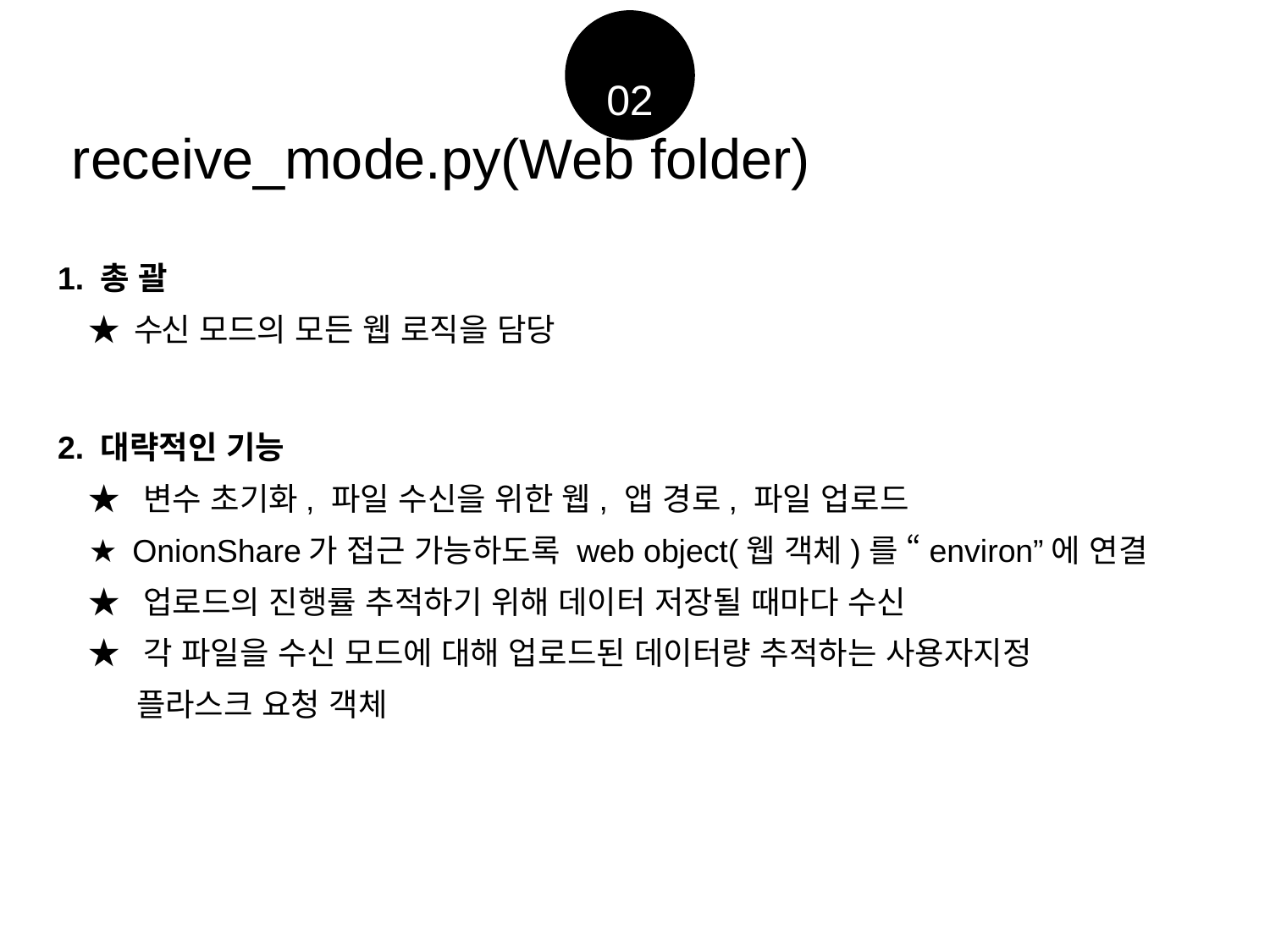

02
receive_mode.py(Web folder)
1. 총 괄
     ★ 수신 모드의 모든 웹 로직을 담당

2. 대략적인 기능
     ★  변수 초기화, 파일 수신을 위한 웹, 앱 경로, 파일 업로드
     ★  OnionShare가 접근 가능하도록 web object(웹 객체)를 “environ”에 연결
     ★  업로드의 진행률 추적하기 위해 데이터 저장될 때마다 수신
     ★  각 파일을 수신 모드에 대해 업로드된 데이터량 추적하는 사용자지정
        플라스크 요청 객체